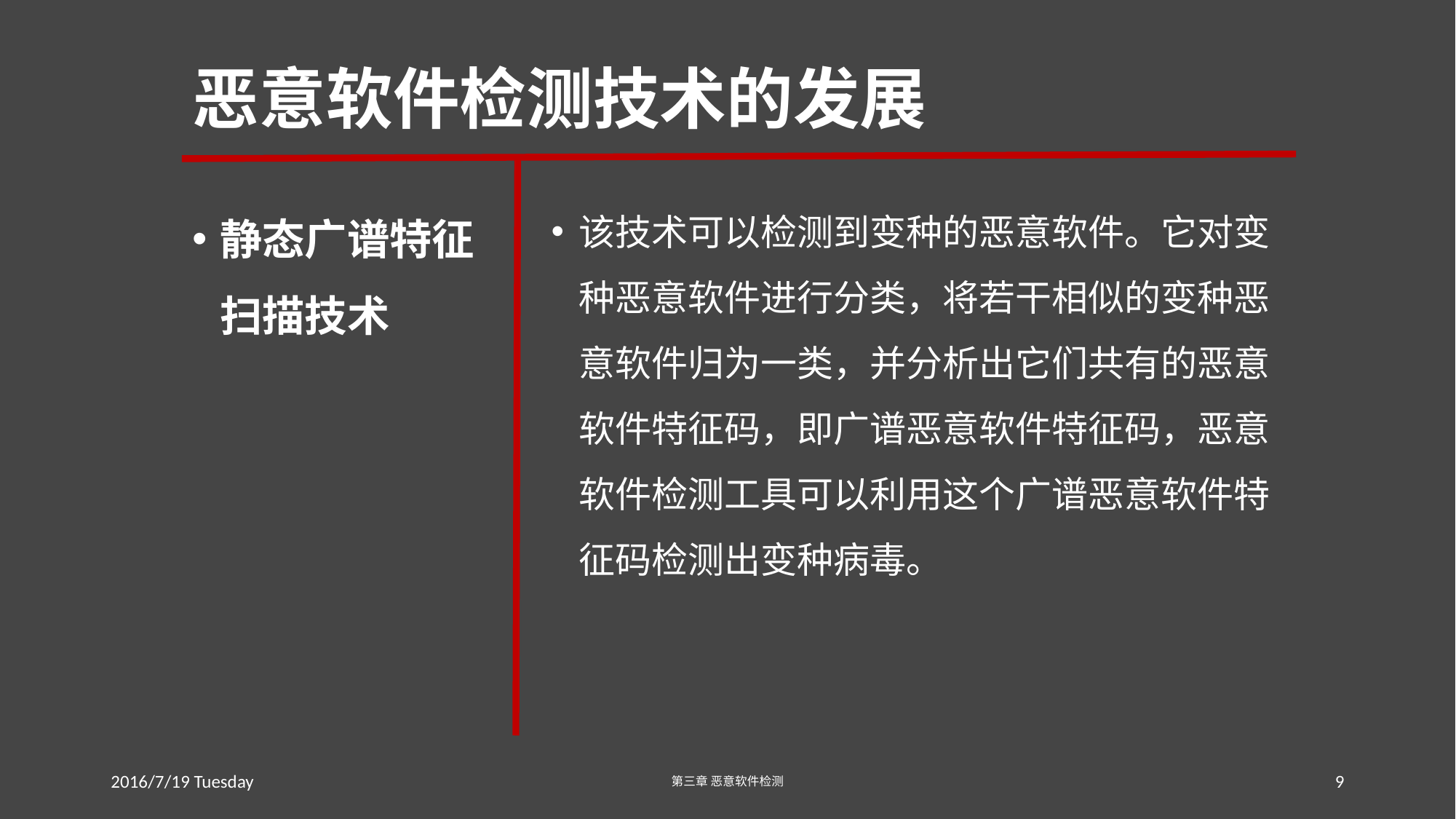

# 恶意软件检测技术的发展
静态广谱特征扫描技术
该技术可以检测到变种的恶意软件。它对变种恶意软件进行分类，将若干相似的变种恶意软件归为一类，并分析出它们共有的恶意软件特征码，即广谱恶意软件特征码，恶意软件检测工具可以利用这个广谱恶意软件特征码检测出变种病毒。
2016/7/19 Tuesday
第三章 恶意软件检测
9